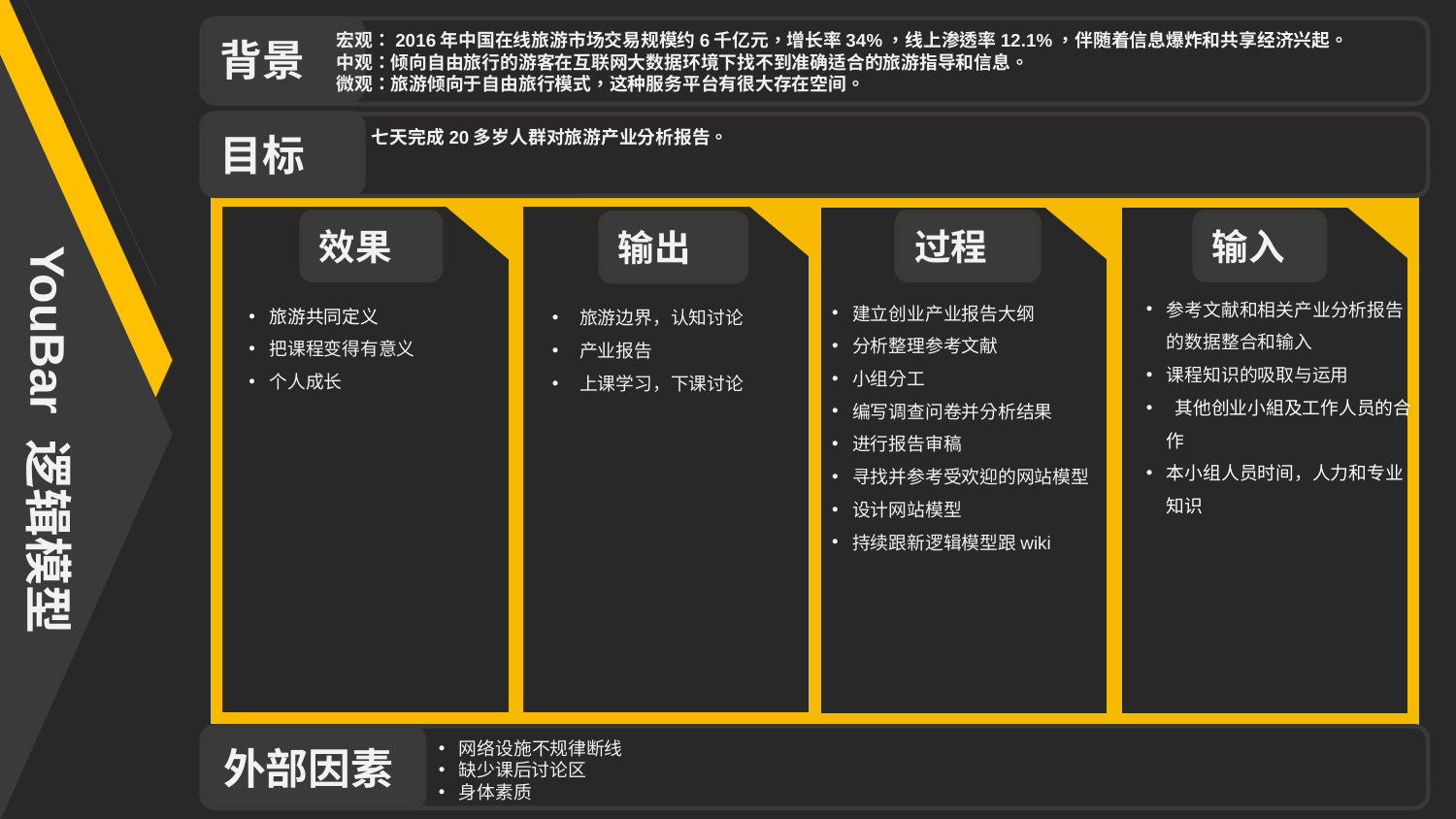

背景

宏观：2016年中国在线旅游市场交易规模约6千亿元，增长率34%，线上渗透率12.1%，伴随着信息爆炸和共享经济兴起。
中观：倾向自由旅行的游客在互联网大数据环境下找不到准确适合的旅游指导和信息。
微观：旅游倾向于自由旅行模式，这种服务平台有很大存在空间。
目标

七天完成20多岁人群对旅游产业分析报告。
 YouBar 逻辑模型

效果
过程
输入
输出
参考文献和相关产业分析报告的数据整合和输入
课程知识的吸取与运用
 其他创业小組及工作人员的合作
本小组人员时间，人力和专业知识
建立创业产业报告大纲
分析整理参考文献
小组分工
编写调查问卷并分析结果
进行报告审稿
寻找并参考受欢迎的网站模型
设计网站模型
持续跟新逻辑模型跟wiki
旅游共同定义
把课程变得有意义
个人成长

旅游边界，认知讨论
产业报告
上课学习，下课讨论

外部因素
网络设施不规律断线
缺少课后讨论区
身体素质